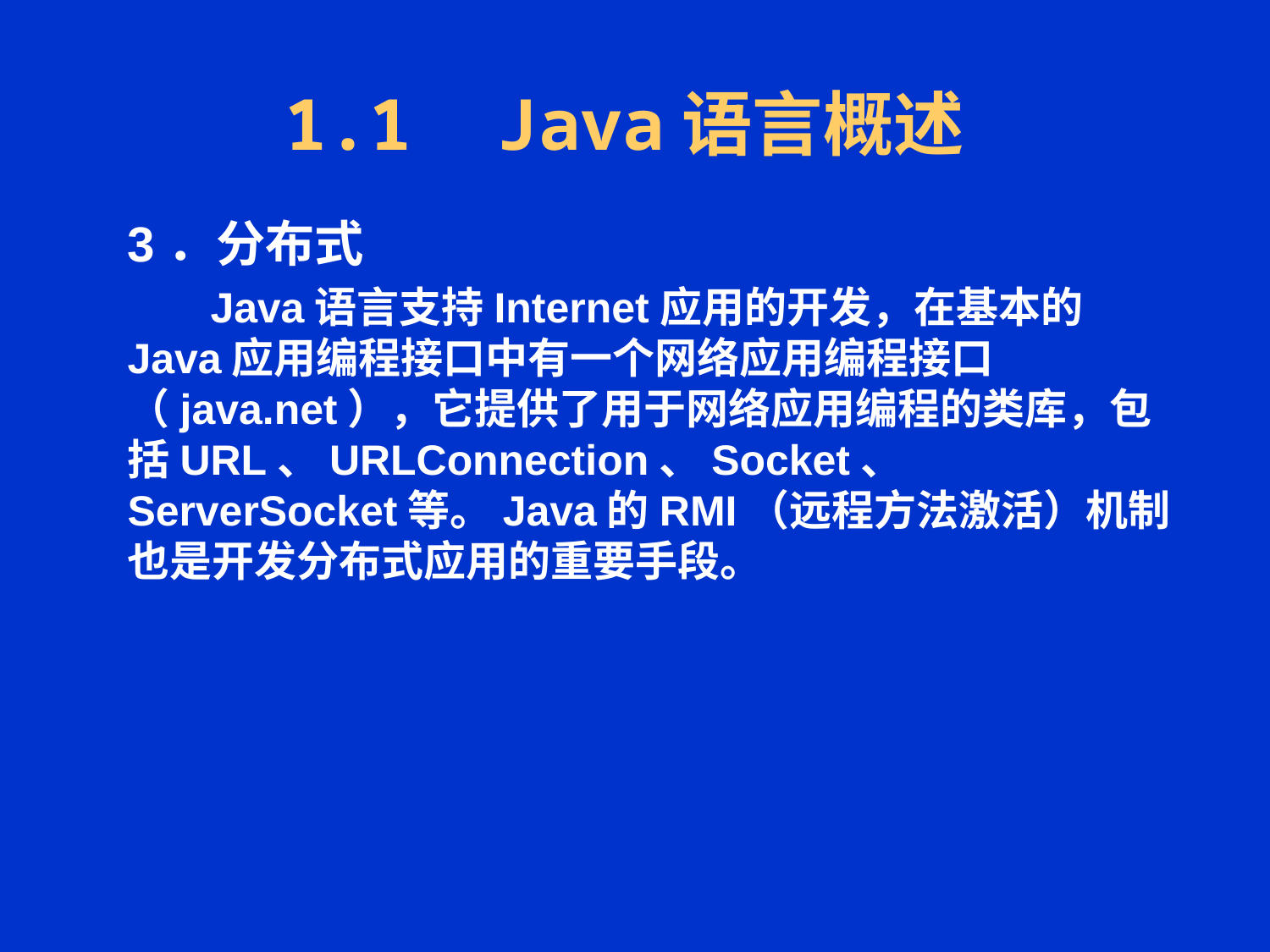

# 1.1  Java语言概述
3．分布式
       Java语言支持Internet应用的开发，在基本的Java应用编程接口中有一个网络应用编程接口（java.net），它提供了用于网络应用编程的类库，包括URL、URLConnection、Socket、 ServerSocket等。Java的RMI（远程方法激活）机制也是开发分布式应用的重要手段。